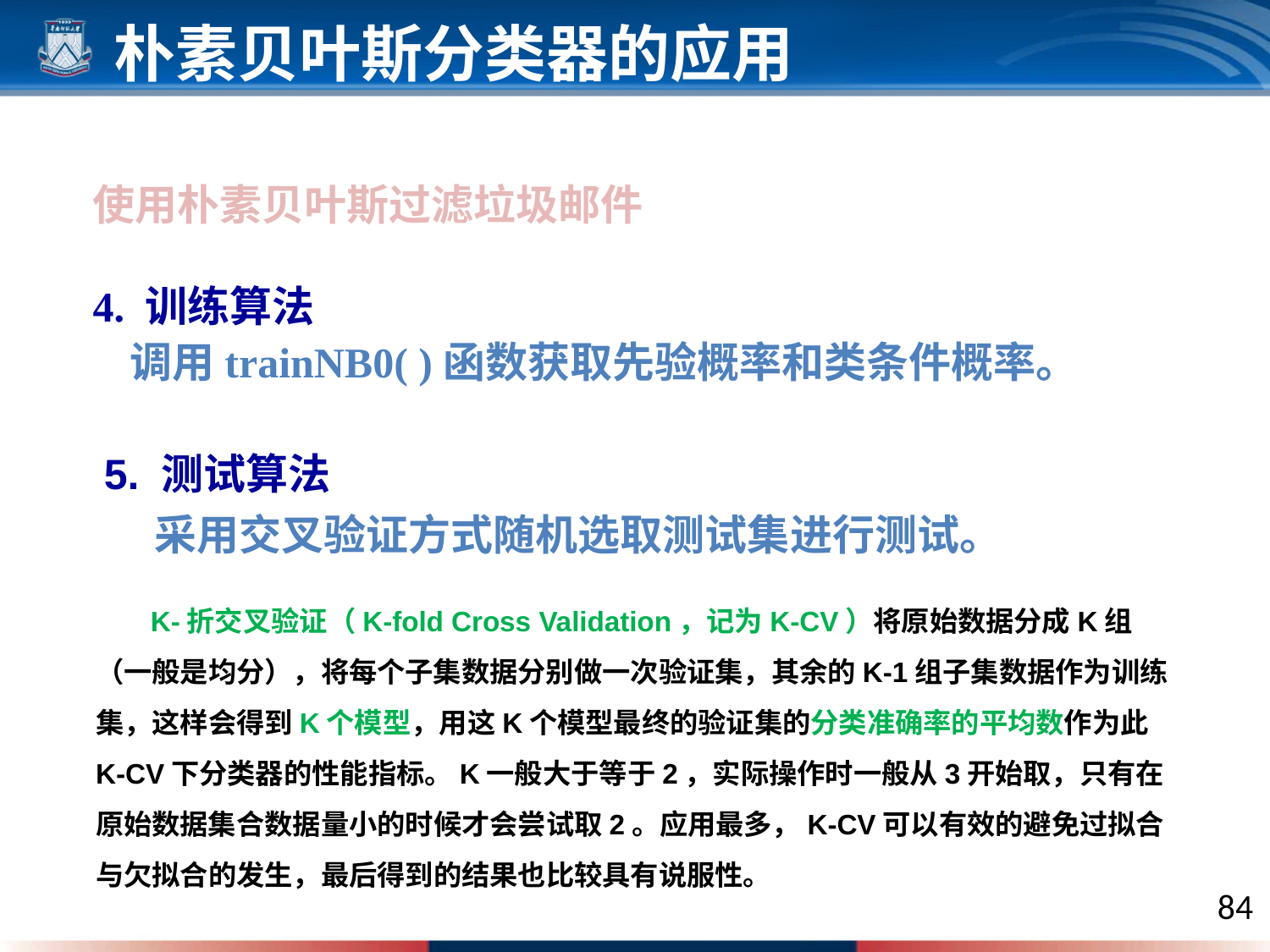

朴素贝叶斯分类器的应用
使用朴素贝叶斯过滤垃圾邮件
4. 训练算法
调用trainNB0( )函数获取先验概率和类条件概率。
5. 测试算法
采用交叉验证方式随机选取测试集进行测试。
       K-折交叉验证（K-fold Cross Validation，记为K-CV）将原始数据分成K组（一般是均分），将每个子集数据分别做一次验证集，其余的K-1组子集数据作为训练集，这样会得到K个模型，用这K个模型最终的验证集的分类准确率的平均数作为此K-CV下分类器的性能指标。K一般大于等于2，实际操作时一般从3开始取，只有在原始数据集合数据量小的时候才会尝试取2。应用最多，K-CV可以有效的避免过拟合与欠拟合的发生，最后得到的结果也比较具有说服性。